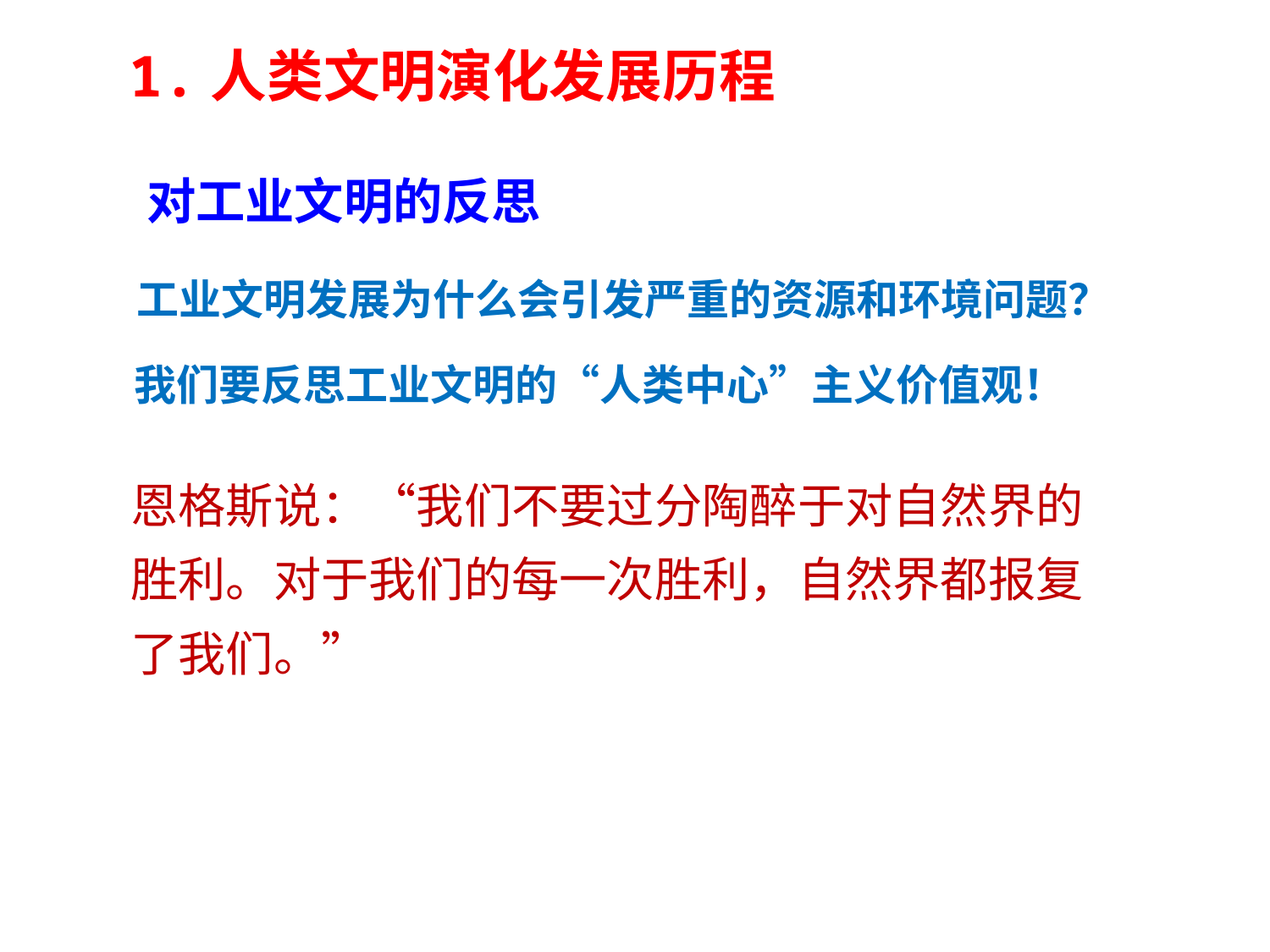

1.人类文明演化发展历程
对工业文明的反思
工业文明发展为什么会引发严重的资源和环境问题？
我们要反思工业文明的“人类中心”主义价值观！
恩格斯说：“我们不要过分陶醉于对自然界的胜利。对于我们的每一次胜利，自然界都报复了我们。”